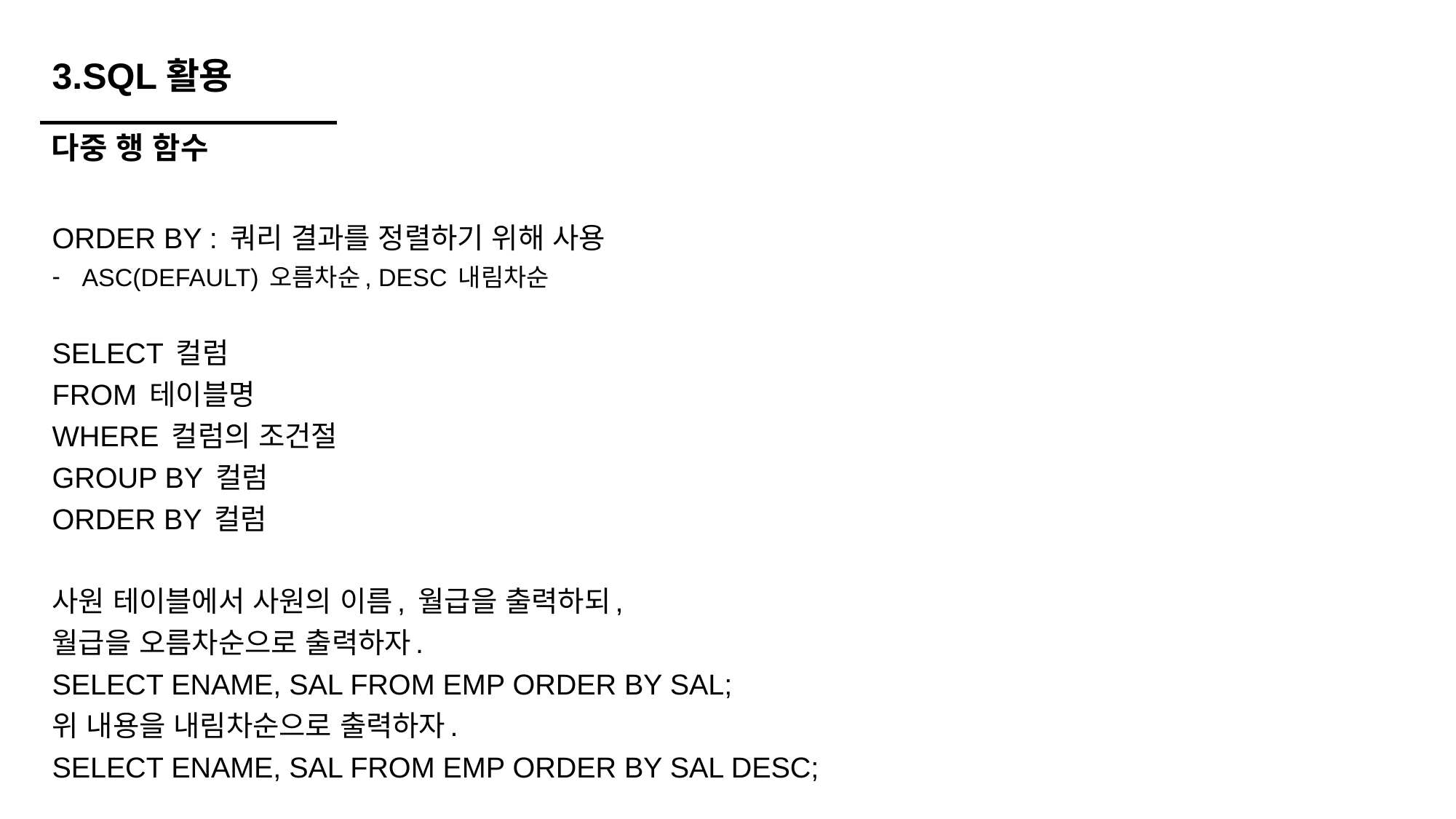

# 3.SQL활용
다중 행 함수
ORDER BY : 쿼리 결과를 정렬하기 위해 사용
ASC(DEFAULT) 오름차순, DESC 내림차순

SELECT 컬럼
FROM 테이블명
WHERE 컬럼의 조건절
GROUP BY 컬럼
ORDER BY 컬럼

사원 테이블에서 사원의 이름, 월급을 출력하되,
월급을 오름차순으로 출력하자.
SELECT ENAME, SAL FROM EMP ORDER BY SAL;
위 내용을 내림차순으로 출력하자.
SELECT ENAME, SAL FROM EMP ORDER BY SAL DESC;